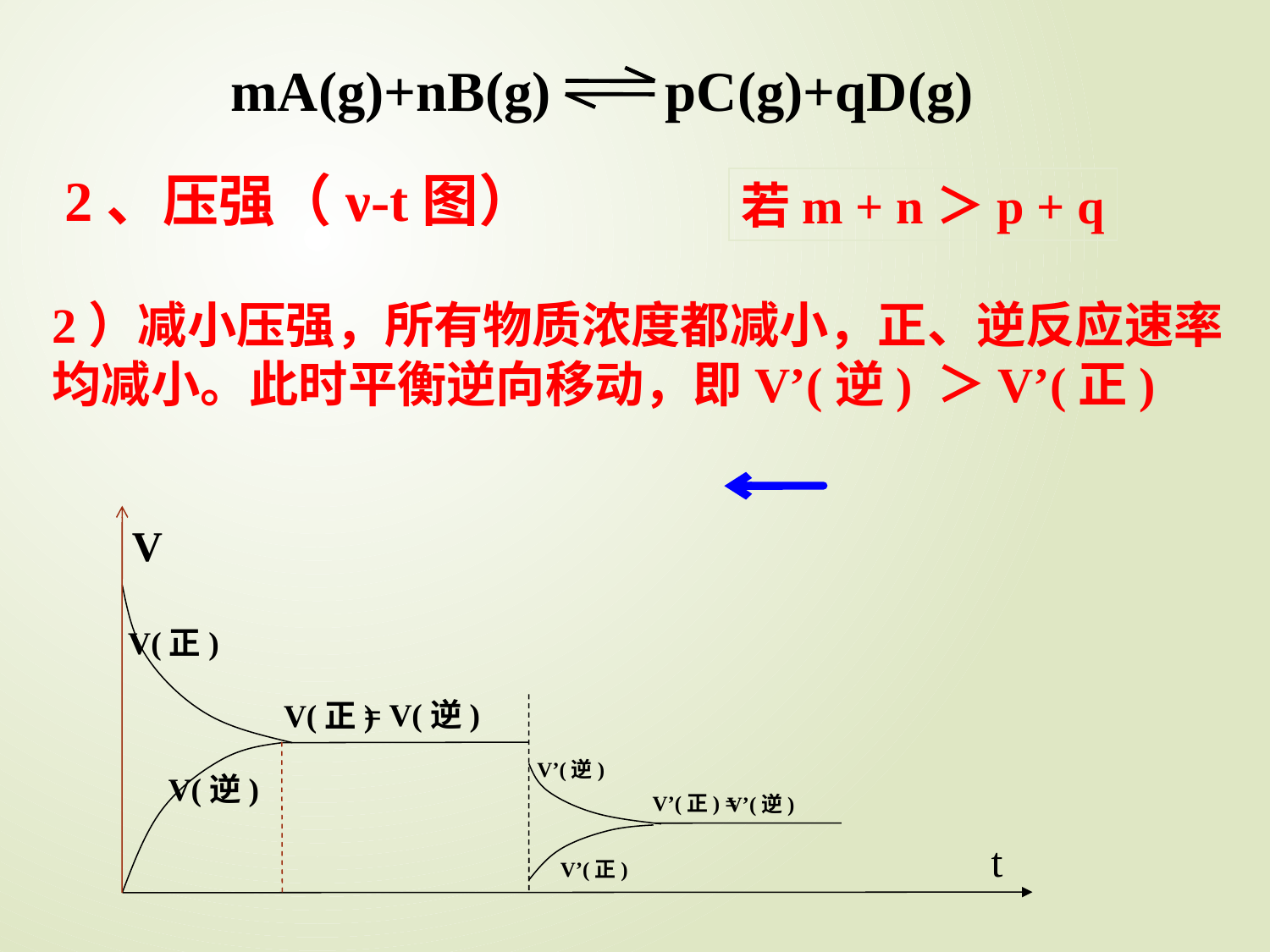

mA(g)+nB(g)        pC(g)+qD(g)
2、压强（ν-t图）
若m + n＞p + q
2）减小压强，所有物质浓度都减小，正、逆反应速率均减小。此时平衡逆向移动，即V’(逆) ＞V’(正)
V

V(正)
= V(逆)
V(正)

V(逆)

t

V’(逆)

V’(正) =
V’(逆)

V’(正)